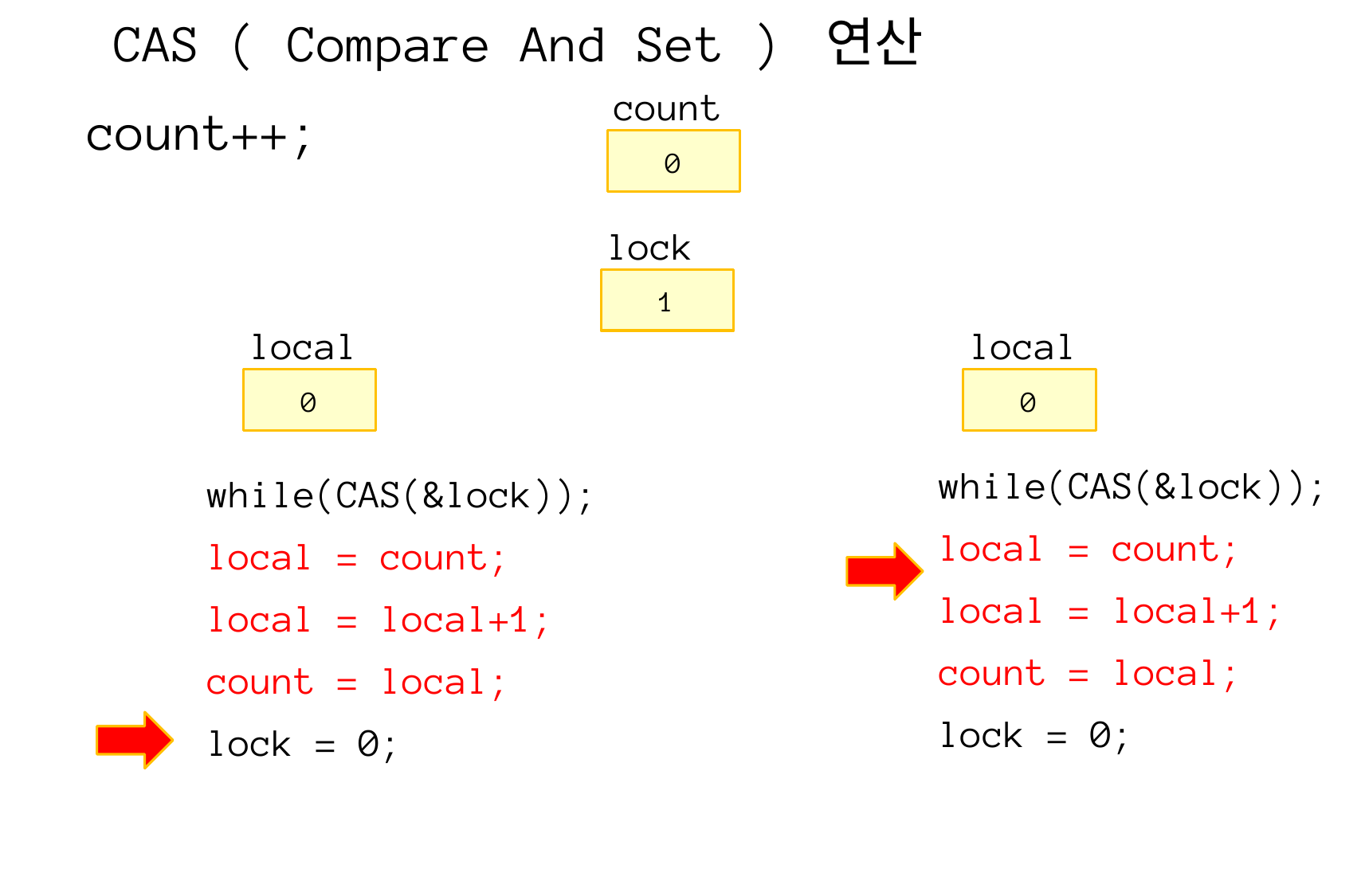

CAS ( Compare And Set ) 연산
count
count++;
0
lock
1
local
local
0
0
while(CAS(&lock));
local = count;
local = local+1;
count = local;
lock = 0;
while(CAS(&lock));
local = count;
local = local+1;
count = local;
lock = 0;